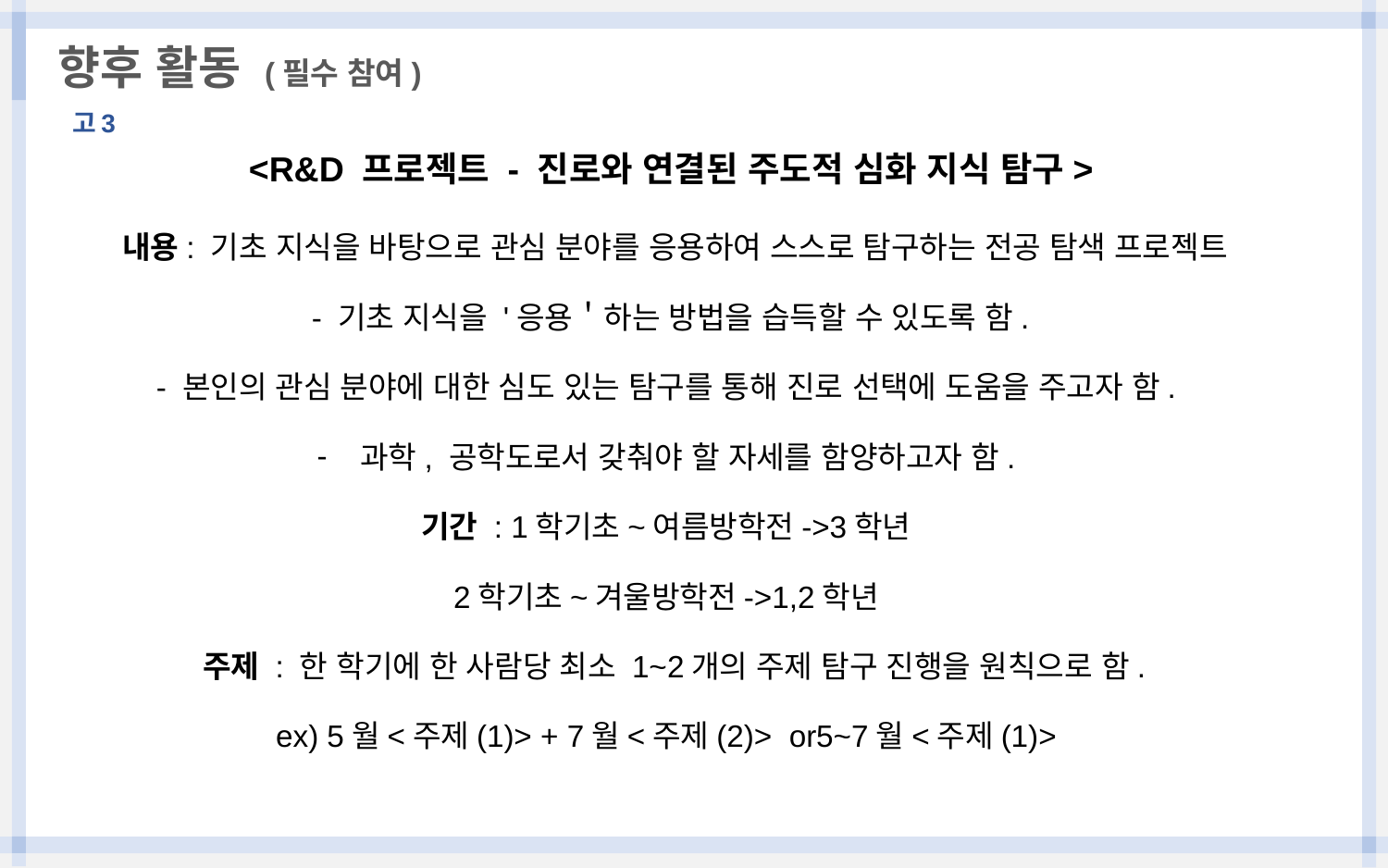

향후 활동 (필수 참여)

 <R&D 프로젝트 - 진로와 연결된 주도적 심화 지식 탐구>
 내용: 기초 지식을 바탕으로 관심 분야를 응용하여 스스로 탐구하는 전공 탐색 프로젝트
 - 기초 지식을 '응용＇하는 방법을 습득할 수 있도록 함.
- 본인의 관심 분야에 대한 심도 있는 탐구를 통해 진로 선택에 도움을 주고자 함.
과학, 공학도로서 갖춰야 할 자세를 함양하고자 함.
기간 : 1학기초~여름방학전->3학년
2학기초~겨울방학전->1,2학년
 주제 : 한 학기에 한 사람당 최소 1~2개의 주제 탐구 진행을 원칙으로 함.
ex) 5월<주제(1)> + 7월<주제(2)>  or5~7월<주제(1)>
고3